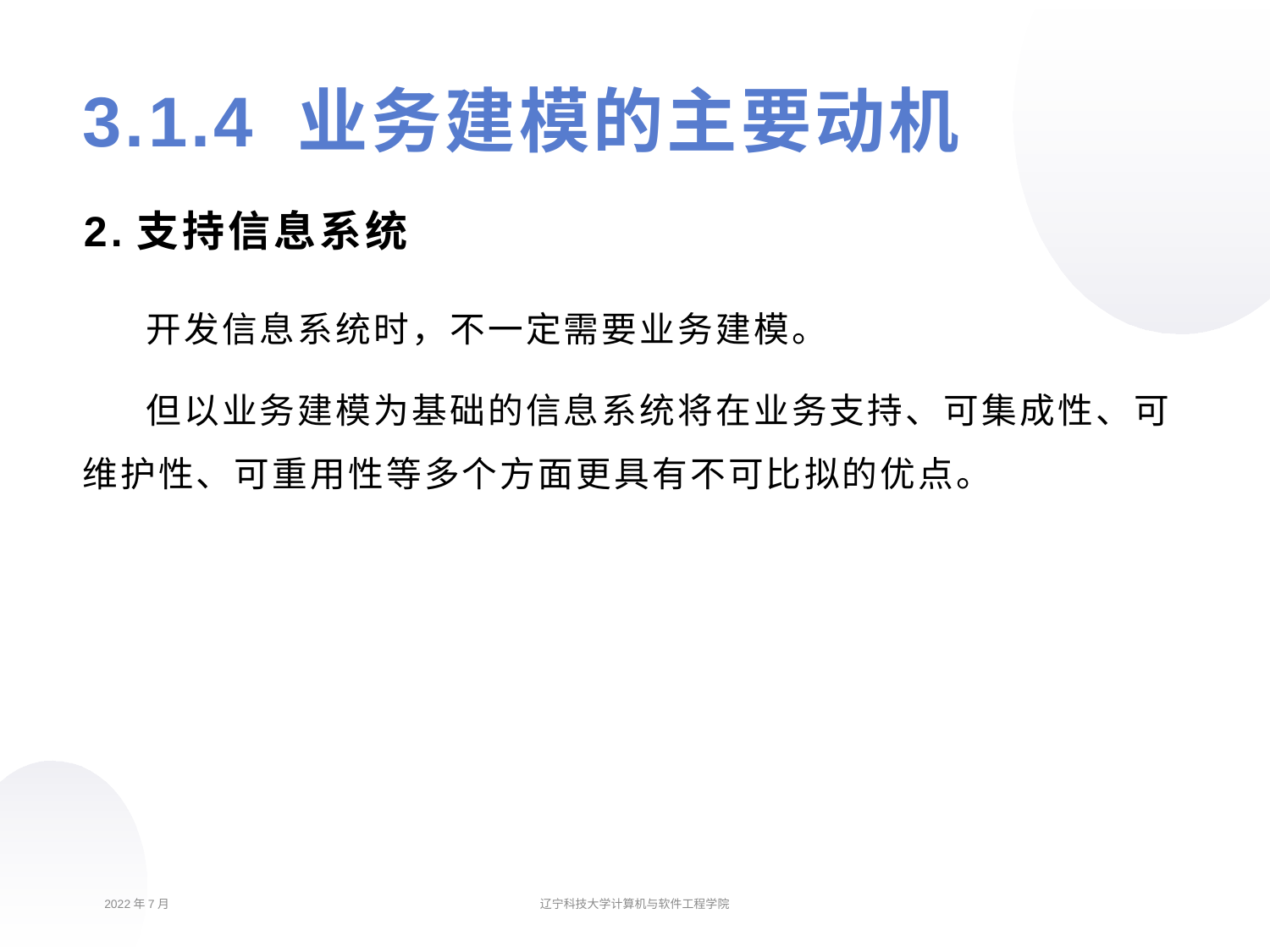

# 3.1.4 业务建模的主要动机
2.支持信息系统

开发信息系统时，不一定需要业务建模。
但以业务建模为基础的信息系统将在业务支持、可集成性、可维护性、可重用性等多个方面更具有不可比拟的优点。

2022年7月
辽宁科技大学计算机与软件工程学院
28